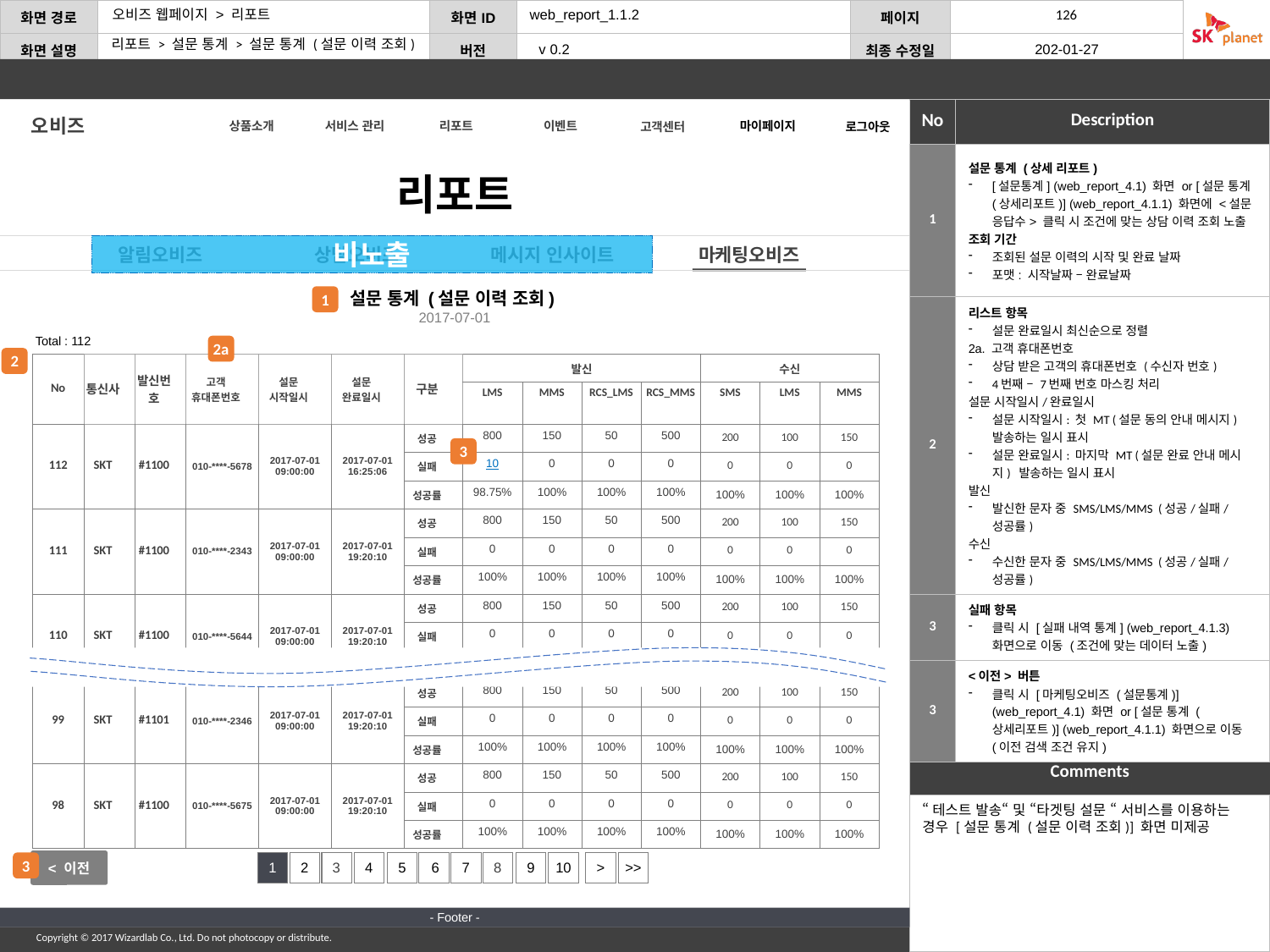

web_report_1.1.2
리포트 > 설문 통계 > 설문 통계 (설문 이력 조회)

오비즈
상품소개
서비스 관리
리포트
이벤트
마이페이지
고객센터
로그아웃
리포트
알림오비즈
상담오비즈
메시지 인사이트
마케팅오비즈

설문 통계 (설문 이력 조회)
2017-07-01
Total : 112
| No | 통신사 | 발신번호 | 고객 휴대폰번호 | 설문 시작일시 | 설문 완료일시 | 구분 | 발신 |  |  |  | 수신 |  |  |
| --- | --- | --- | --- | --- | --- | --- | --- | --- | --- | --- | --- | --- | --- |
|  |  |  |  |  |  |  | LMS | MMS | RCS\_LMS | RCS\_MMS | SMS | LMS | MMS |
| 112 | SKT | #1100 | 010-\*\*\*\*-5678 | 2017-07-01 09:00:00 | 2017-07-01 16:25:06 | 성공 | 800 | 150 | 50 | 500 | 200 | 100 | 150 |
|  |  |  |  |  |  | 실패 | 10 | 0 | 0 | 0 | 0 | 0 | 0 |
|  |  |  |  |  |  | 성공률 | 98.75% | 100% | 100% | 100% | 100% | 100% | 100% |
| 111 | SKT | #1100 | 010-\*\*\*\*-2343 | 2017-07-01 09:00:00 | 2017-07-01 19:20:10 | 성공 | 800 | 150 | 50 | 500 | 200 | 100 | 150 |
|  |  |  |  |  |  | 실패 | 0 | 0 | 0 | 0 | 0 | 0 | 0 |
|  |  |  |  |  |  | 성공률 | 100% | 100% | 100% | 100% | 100% | 100% | 100% |
| 110 | SKT | #1100 | 010-\*\*\*\*-5644 | 2017-07-01 09:00:00 | 2017-07-01 19:20:10 | 성공 | 800 | 150 | 50 | 500 | 200 | 100 | 150 |
|  |  |  |  |  |  | 실패 | 0 | 0 | 0 | 0 | 0 | 0 | 0 |
|  |  |  |  |  |  | 성공률 | 100% | 100% | 100% | 100% | 100% | 100% | 100% |
| 99 | SKT | #1101 | 010-\*\*\*\*-2346 | 2017-07-01 09:00:00 | 2017-07-01 19:20:10 | 성공 | 800 | 150 | 50 | 500 | 200 | 100 | 150 |
|  |  |  |  |  |  | 실패 | 0 | 0 | 0 | 0 | 0 | 0 | 0 |
|  |  |  |  |  |  | 성공률 | 100% | 100% | 100% | 100% | 100% | 100% | 100% |
| 98 | SKT | #1100 | 010-\*\*\*\*-5675 | 2017-07-01 09:00:00 | 2017-07-01 19:20:10 | 성공 | 800 | 150 | 50 | 500 | 200 | 100 | 150 |
|  |  |  |  |  |  | 실패 | 0 | 0 | 0 | 0 | 0 | 0 | 0 |
|  |  |  |  |  |  | 성공률 | 100% | 100% | 100% | 100% | 100% | 100% | 100% |

< 이전
1

2

3

4

5

6

7

8

9

10

>

>>

- Footer -
| 1 | 설문 통계 (상세 리포트) [설문통계] (web\_report\_4.1) 화면 or [설문 통계 (상세리포트)] (web\_report\_4.1.1) 화면에 <설문 응답수> 클릭 시 조건에 맞는 상담 이력 조회 노출 조회 기간 조회된 설문 이력의 시작 및 완료 날짜 포맷: 시작날짜 – 완료날짜 |
| --- | --- |
| 2 | 리스트 항목 설문 완료일시 최신순으로 정렬 2a. 고객 휴대폰번호 상담 받은 고객의 휴대폰번호 (수신자 번호) 4번째 – 7번째 번호 마스킹 처리 설문 시작일시/완료일시 설문 시작일시: 첫 MT (설문 동의 안내 메시지) 발송하는 일시 표시 설문 완료일시: 마지막 MT (설문 완료 안내 메시지) 발송하는 일시 표시 발신 발신한 문자 중 SMS/LMS/MMS (성공/실패/성공률) 수신 수신한 문자 중 SMS/LMS/MMS (성공/실패/성공률) |
| 3 | 실패 항목 클릭 시 [실패 내역 통계] (web\_report\_4.1.3) 화면으로 이동 (조건에 맞는 데이터 노출) |
| 3 | <이전> 버튼 클릭 시 [마케팅오비즈 (설문통계)] (web\_report\_4.1) 화면 or [설문 통계 (상세리포트)] (web\_report\_4.1.1) 화면으로 이동 (이전 검색 조건 유지) |
비노출
1
2a
2
3
3
“테스트 발송“ 및 “타겟팅 설문 “ 서비스를 이용하는 경우 [설문 통계 (설문 이력 조회)] 화면 미제공